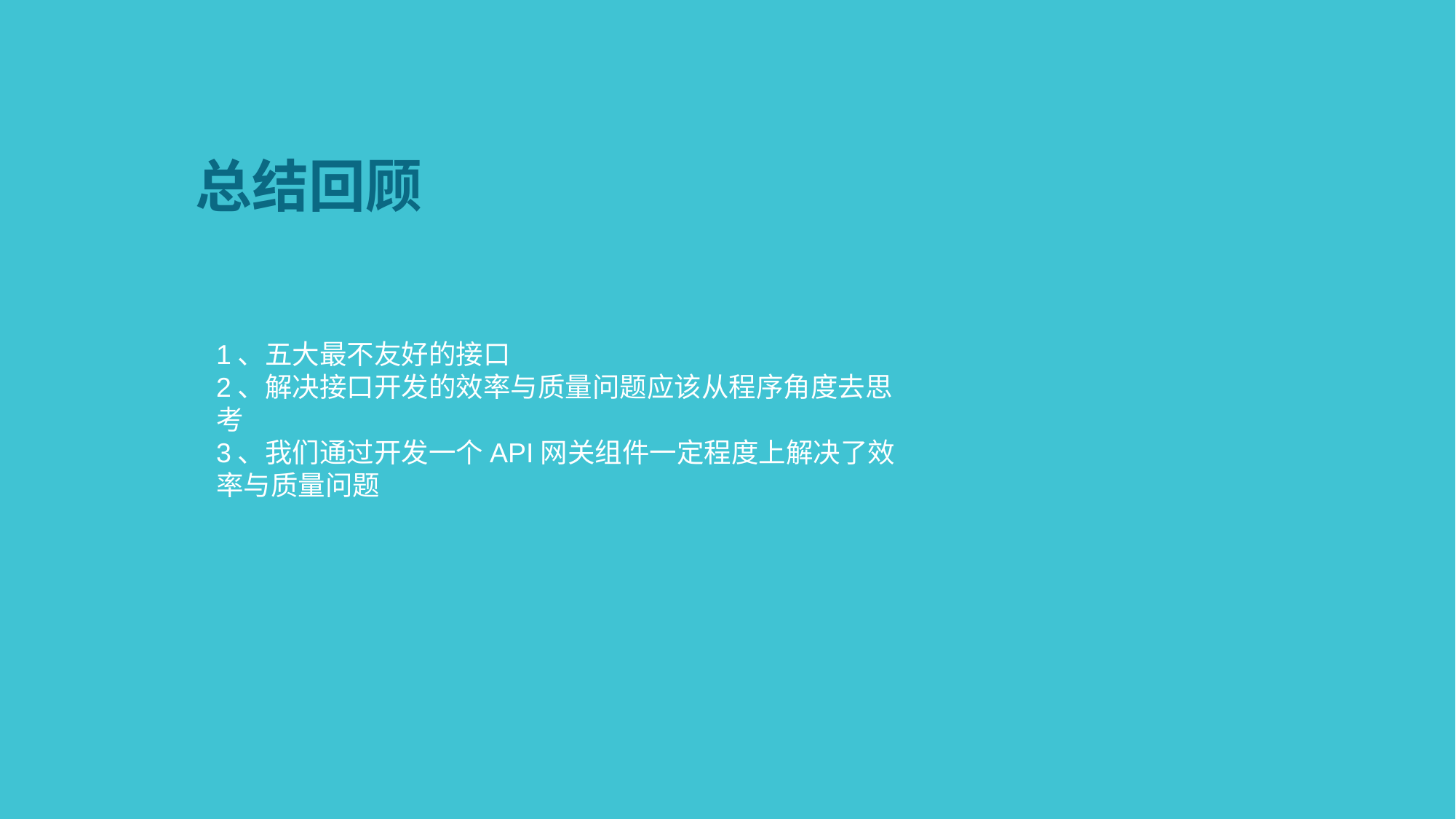

总结回顾
1、五大最不友好的接口
2、解决接口开发的效率与质量问题应该从程序角度去思考
3、我们通过开发一个API网关组件一定程度上解决了效率与质量问题